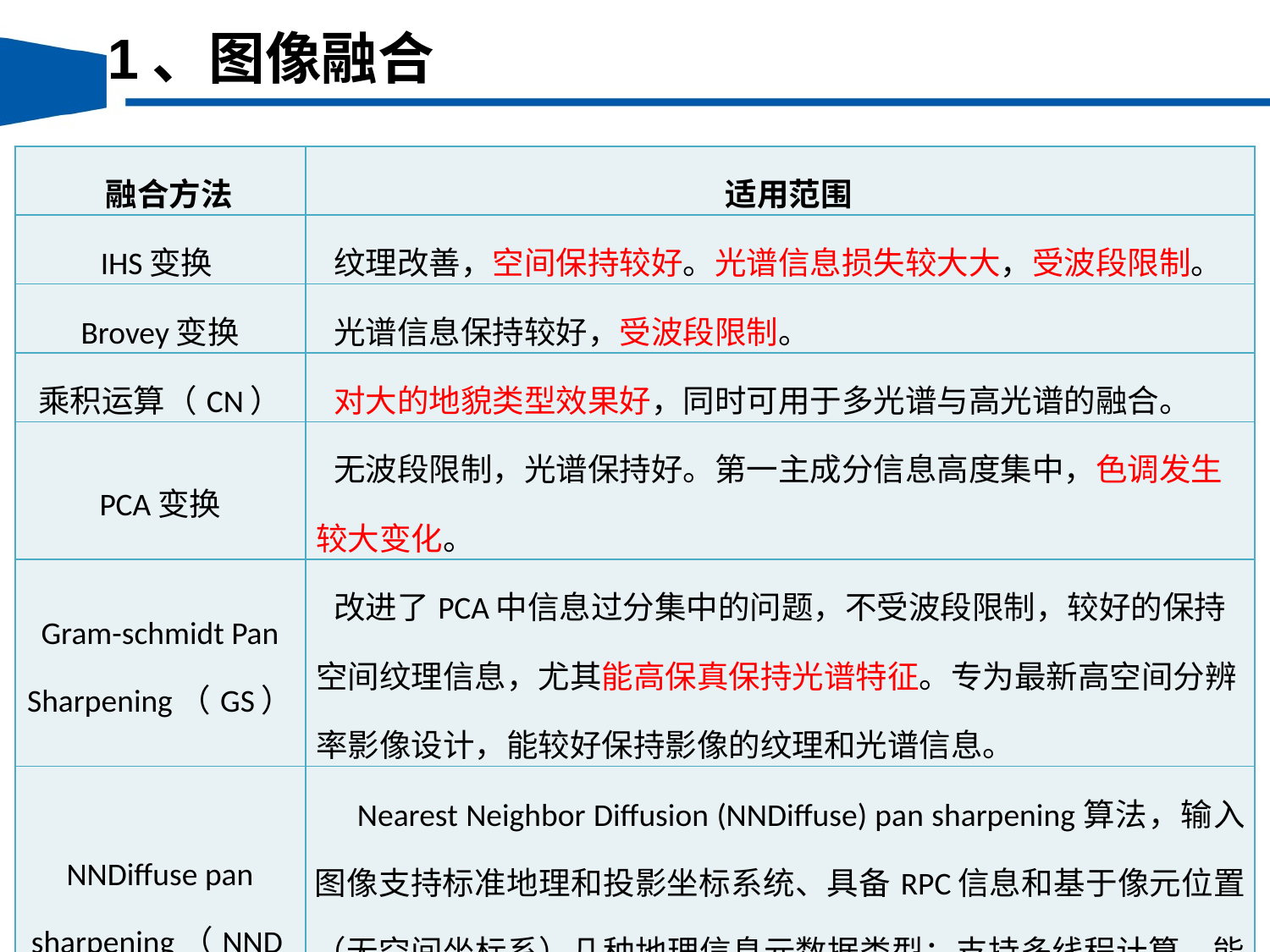

1、图像融合
| 融合方法 | 适用范围 |
| --- | --- |
| IHS变换 | 纹理改善，空间保持较好。光谱信息损失较大大，受波段限制。 |
| Brovey变换 | 光谱信息保持较好，受波段限制。 |
| 乘积运算（CN） | 对大的地貌类型效果好，同时可用于多光谱与高光谱的融合。 |
| PCA变换 | 无波段限制，光谱保持好。第一主成分信息高度集中，色调发生较大变化。 |
| Gram-schmidt Pan Sharpening（GS） | 改进了PCA中信息过分集中的问题，不受波段限制，较好的保持空间纹理信息，尤其能高保真保持光谱特征。专为最新高空间分辨率影像设计，能较好保持影像的纹理和光谱信息。 |
| NNDiffuse pan sharpening（NND） | Nearest Neighbor Diffusion (NNDiffuse) pan sharpening算法，输入图像支持标准地理和投影坐标系统、具备RPC信息和基于像元位置（无空间坐标系）几种地理信息元数据类型；支持多线程计算，能进行高性能处理。融合结果对于色彩、纹理和光谱信息，均能得到很好保留。 |